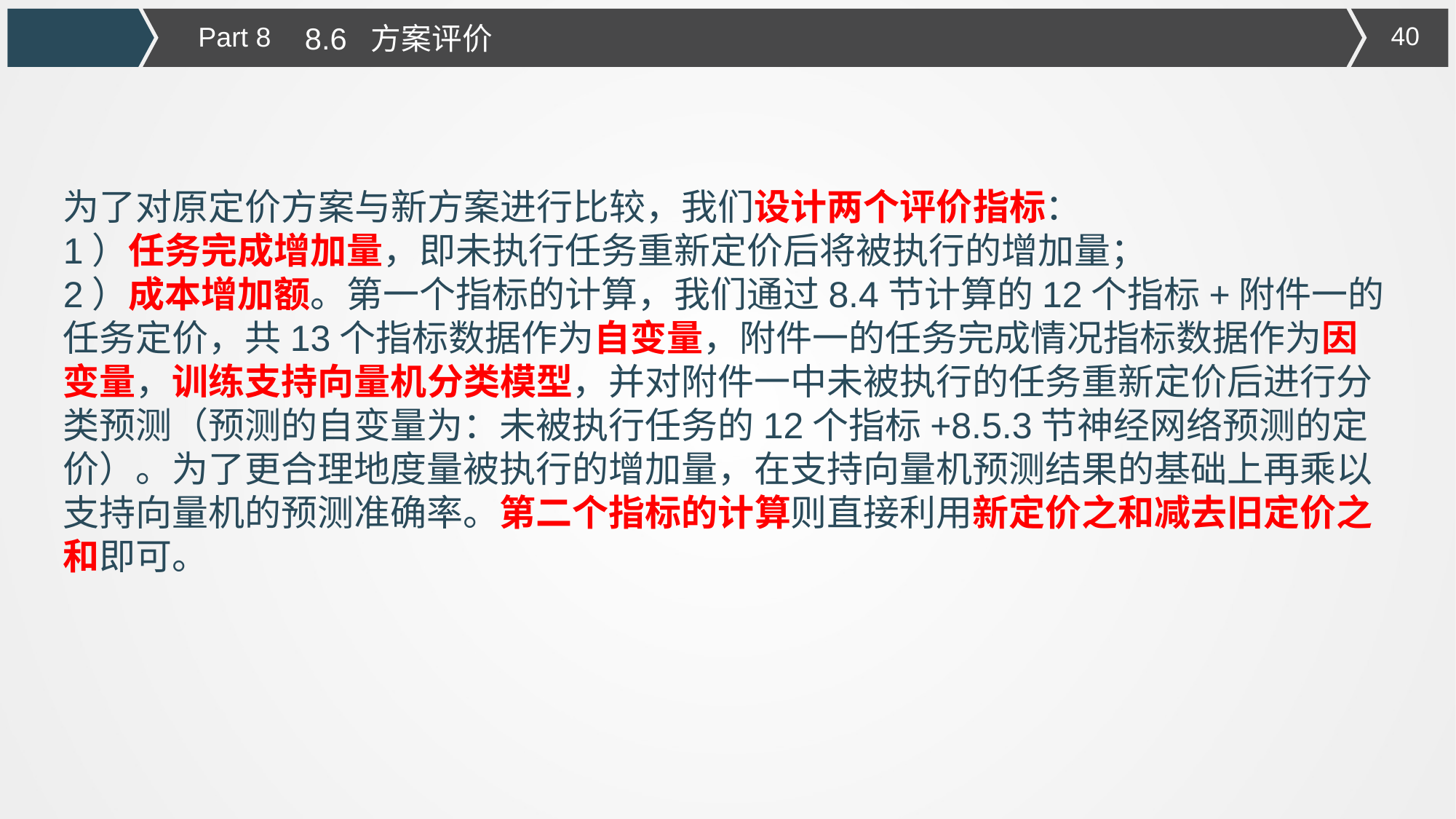

Part 8
8.6  方案评价
为了对原定价方案与新方案进行比较，我们设计两个评价指标：
1）任务完成增加量，即未执行任务重新定价后将被执行的增加量；
2）成本增加额。第一个指标的计算，我们通过8.4节计算的12个指标+附件一的任务定价，共13个指标数据作为自变量，附件一的任务完成情况指标数据作为因变量，训练支持向量机分类模型，并对附件一中未被执行的任务重新定价后进行分类预测（预测的自变量为：未被执行任务的12个指标+8.5.3节神经网络预测的定价）。为了更合理地度量被执行的增加量，在支持向量机预测结果的基础上再乘以支持向量机的预测准确率。第二个指标的计算则直接利用新定价之和减去旧定价之和即可。